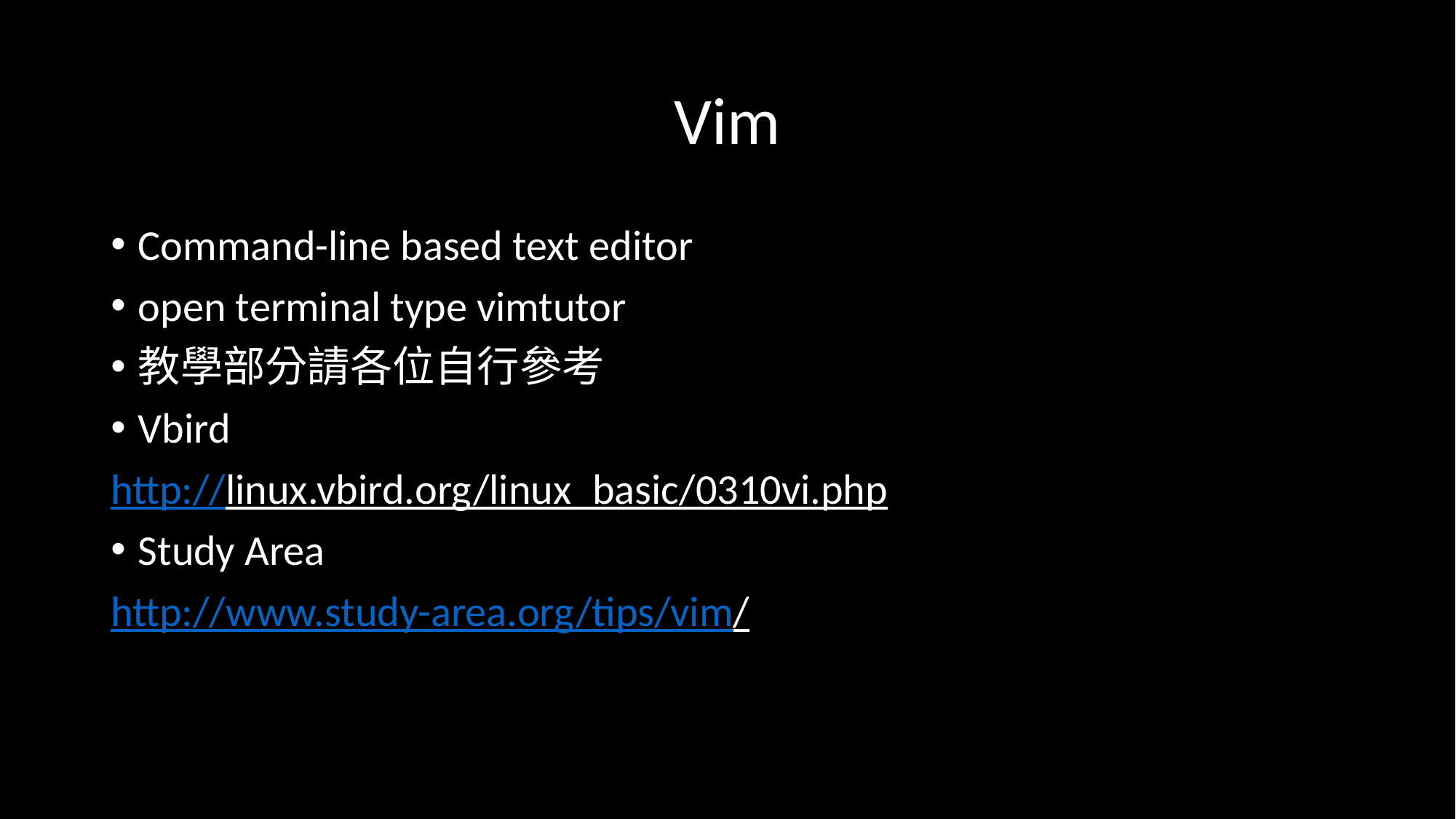

# Vim
Command-line based text editor
open terminal type vimtutor
教學部分請各位自行參考
Vbird
http://linux.vbird.org/linux_basic/0310vi.php
Study Area
http://www.study-area.org/tips/vim/